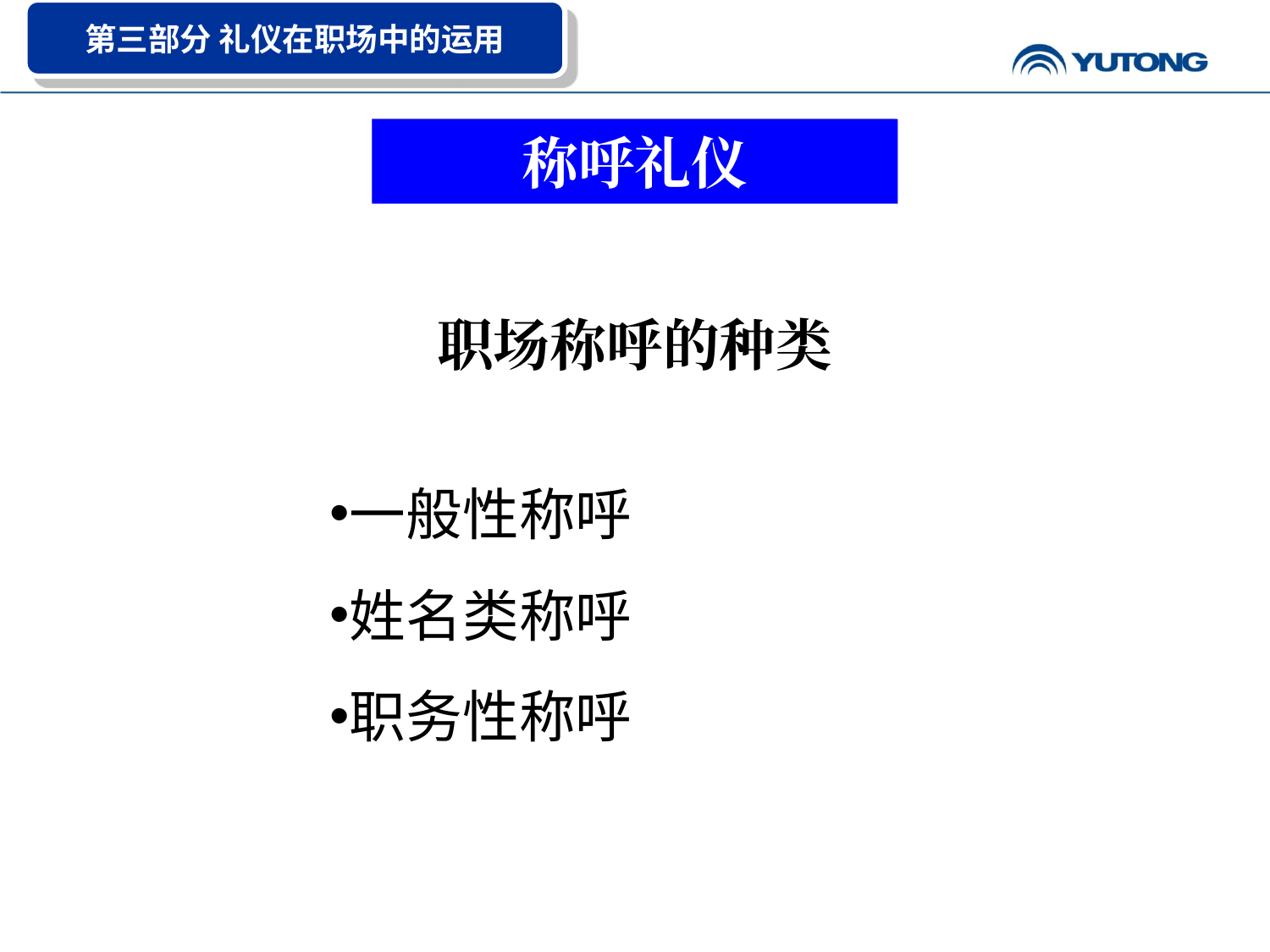

第三部分 礼仪在职场中的运用
称呼礼仪
职场称呼的种类

一般性称呼
姓名类称呼
职务性称呼